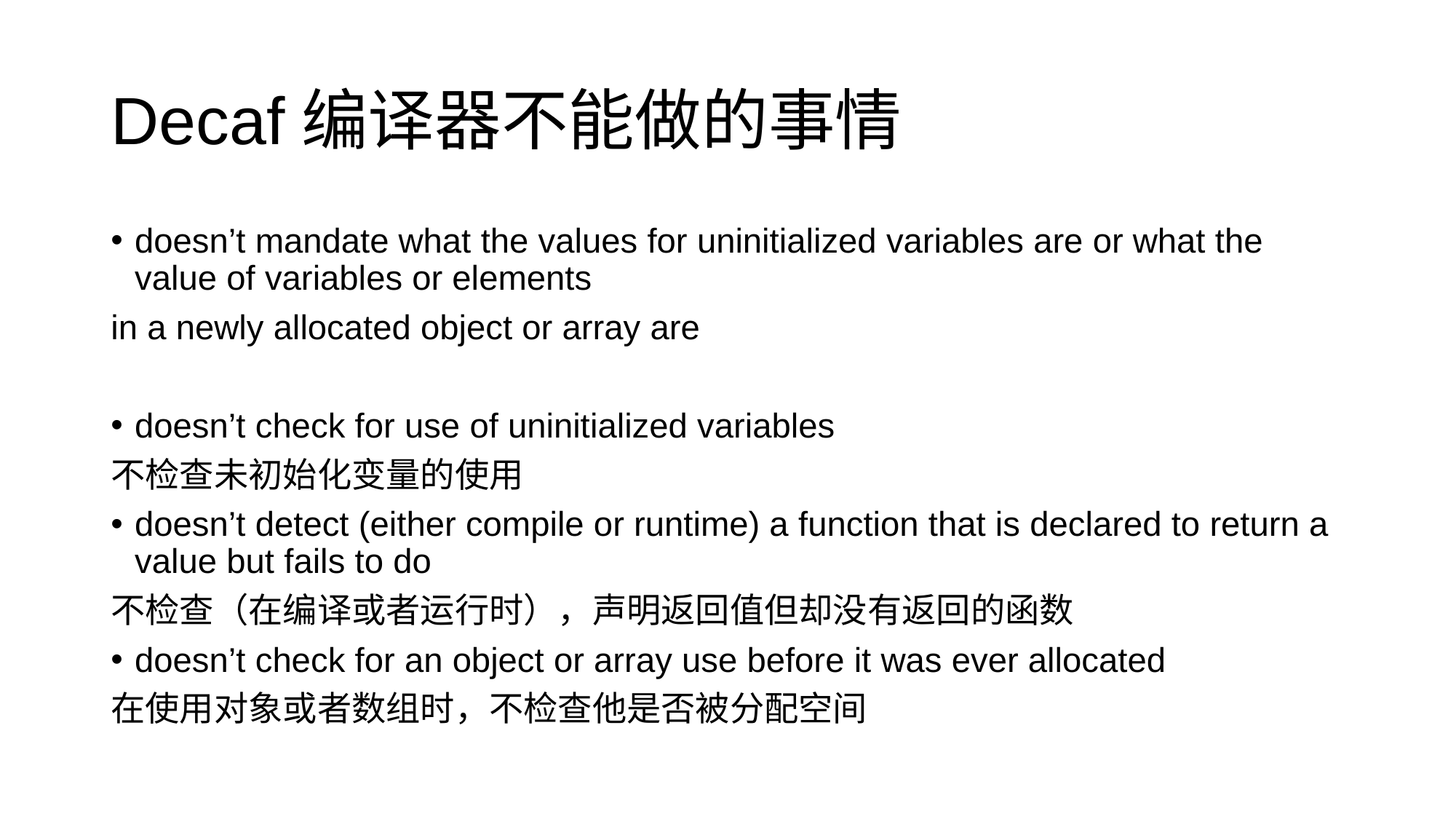

# Decaf编译器不能做的事情
doesn’t mandate what the values for uninitialized variables are or what the value of variables or elements
in a newly allocated object or array are

doesn’t check for use of uninitialized variables
不检查未初始化变量的使用
doesn’t detect (either compile or runtime) a function that is declared to return a value but fails to do
不检查（在编译或者运行时），声明返回值但却没有返回的函数
doesn’t check for an object or array use before it was ever allocated
在使用对象或者数组时，不检查他是否被分配空间